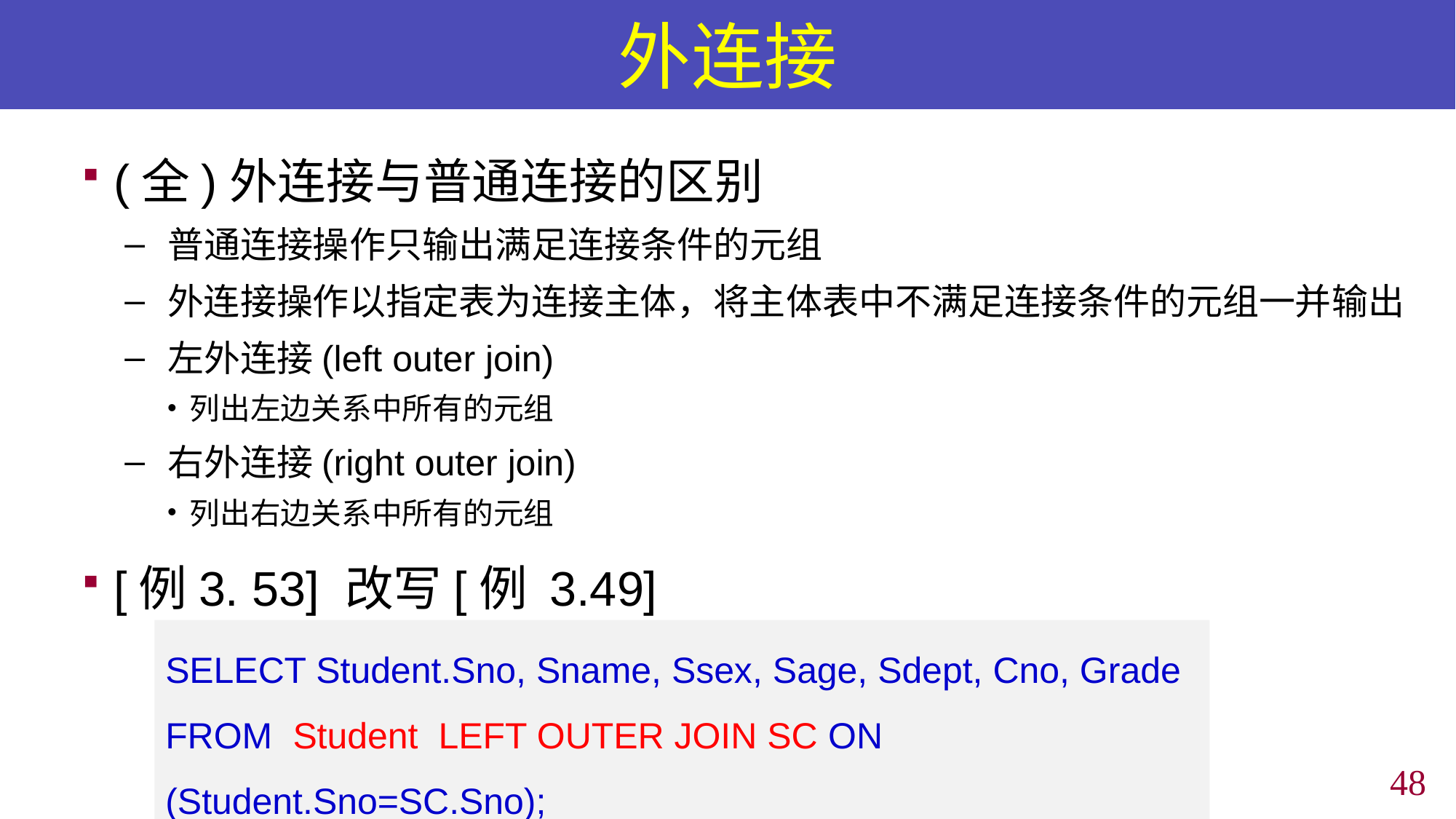

# 外连接
(全)外连接与普通连接的区别
普通连接操作只输出满足连接条件的元组
外连接操作以指定表为连接主体，将主体表中不满足连接条件的元组一并输出
左外连接(left outer join)
列出左边关系中所有的元组
右外连接(right outer join)
列出右边关系中所有的元组
[例3. 53] 改写[例 3.49]

SELECT Student.Sno, Sname, Ssex, Sage, Sdept, Cno, Grade
FROM  Student  LEFT OUTER JOIN SC ON   (Student.Sno=SC.Sno);
48